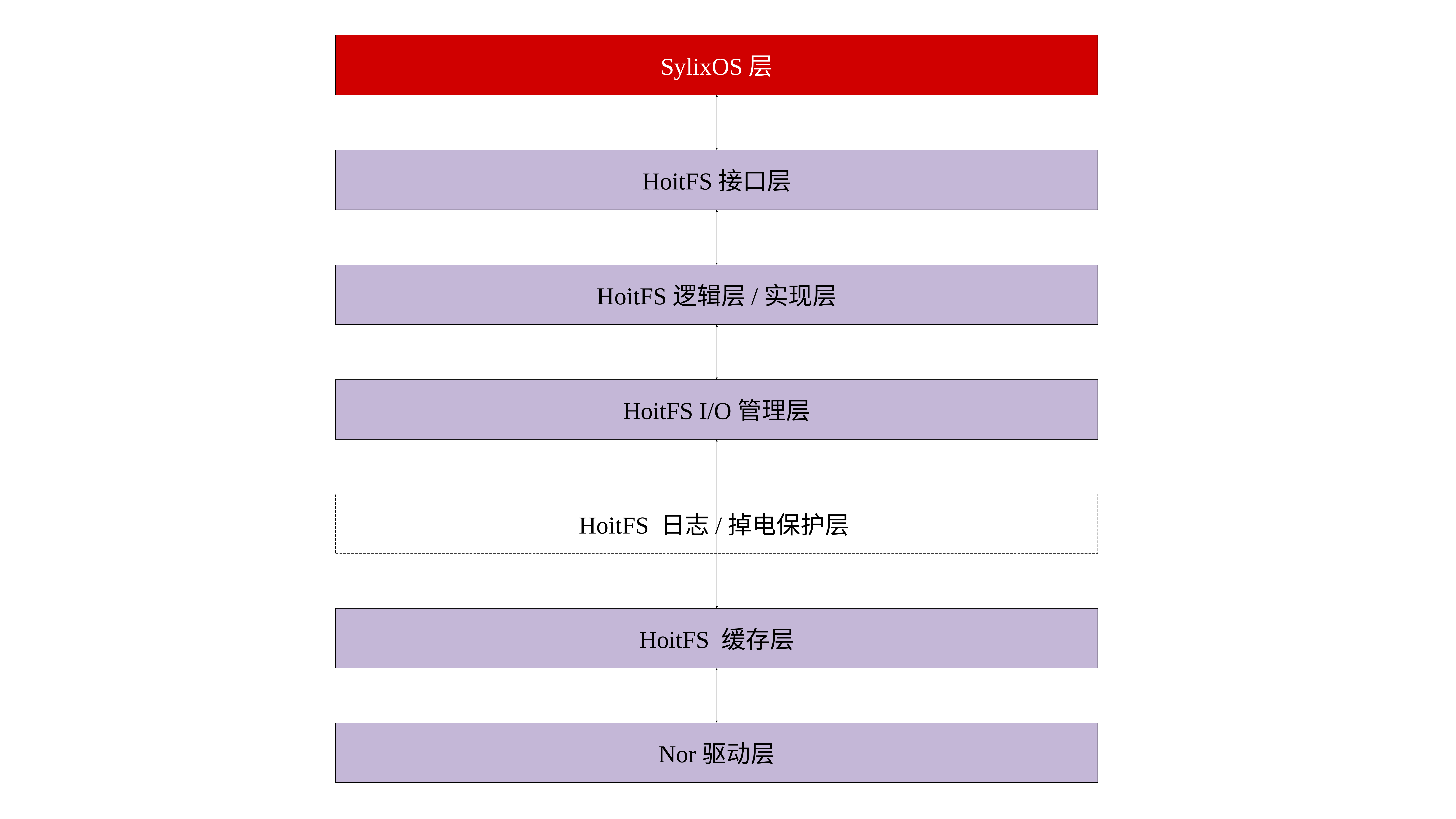

SylixOS层
HoitFS接口层
HoitFS逻辑层/实现层
HoitFS I/O管理层
HoitFS 日志/掉电保护层
HoitFS 缓存层
Nor驱动层